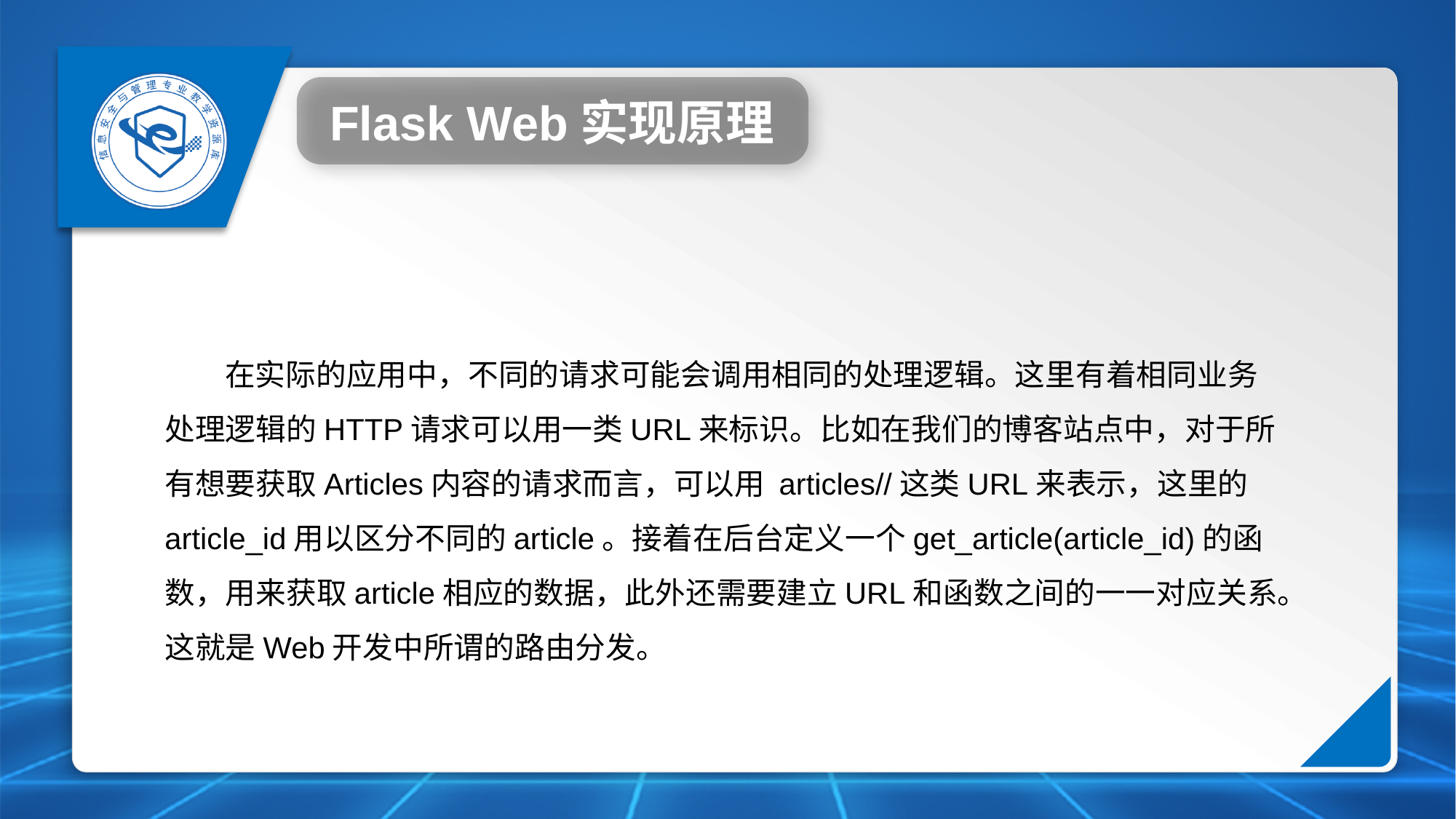

Flask Web实现原理
在实际的应用中，不同的请求可能会调用相同的处理逻辑。这里有着相同业务处理逻辑的HTTP请求可以用一类URL来标识。比如在我们的博客站点中，对于所有想要获取Articles内容的请求而言，可以用 articles//这类URL来表示，这里的 article_id用以区分不同的article。接着在后台定义一个get_article(article_id)的函数，用来获取article相应的数据，此外还需要建立URL和函数之间的一一对应关系。这就是Web开发中所谓的路由分发。